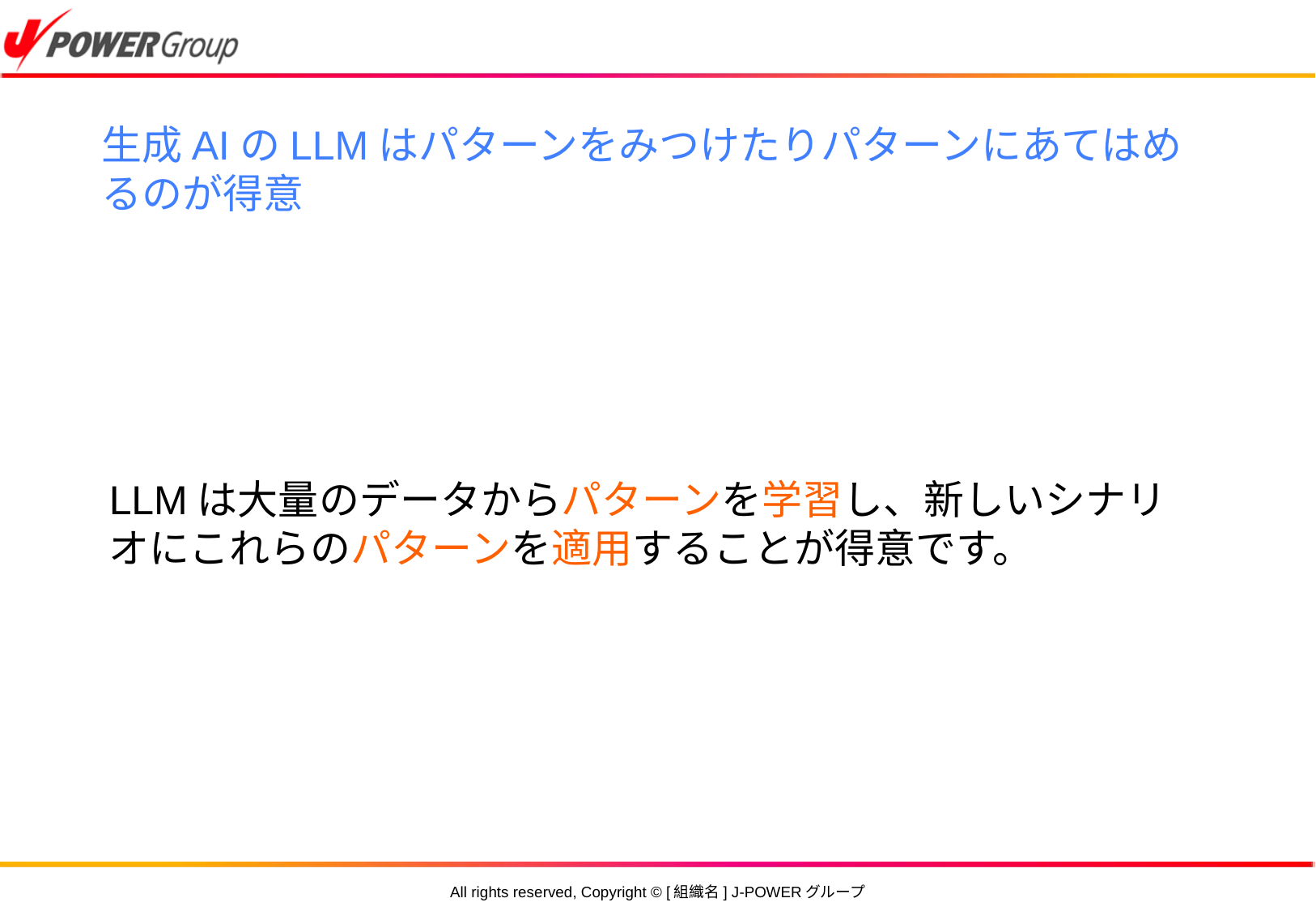

# 生成AIのLLMはパターンをみつけたりパターンにあてはめるのが得意
LLMは大量のデータからパターンを学習し、新しいシナリオにこれらのパターンを適用することが得意です。